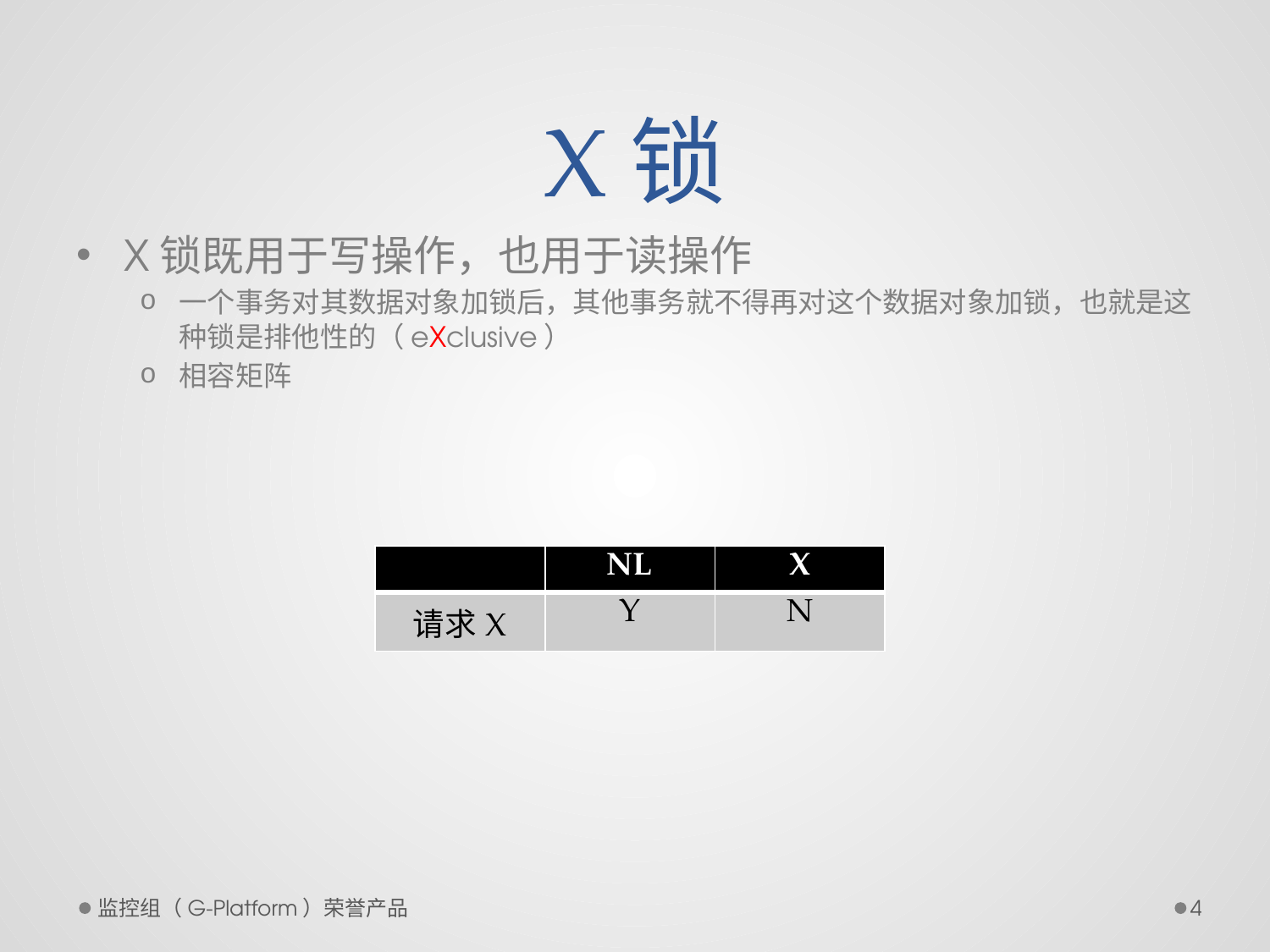

# X锁
X锁既用于写操作，也用于读操作
一个事务对其数据对象加锁后，其他事务就不得再对这个数据对象加锁，也就是这种锁是排他性的（eXclusive）
相容矩阵

|  | NL | X |
| --- | --- | --- |
| 请求X | Y | N |
监控组（G-Platform）荣誉产品
4